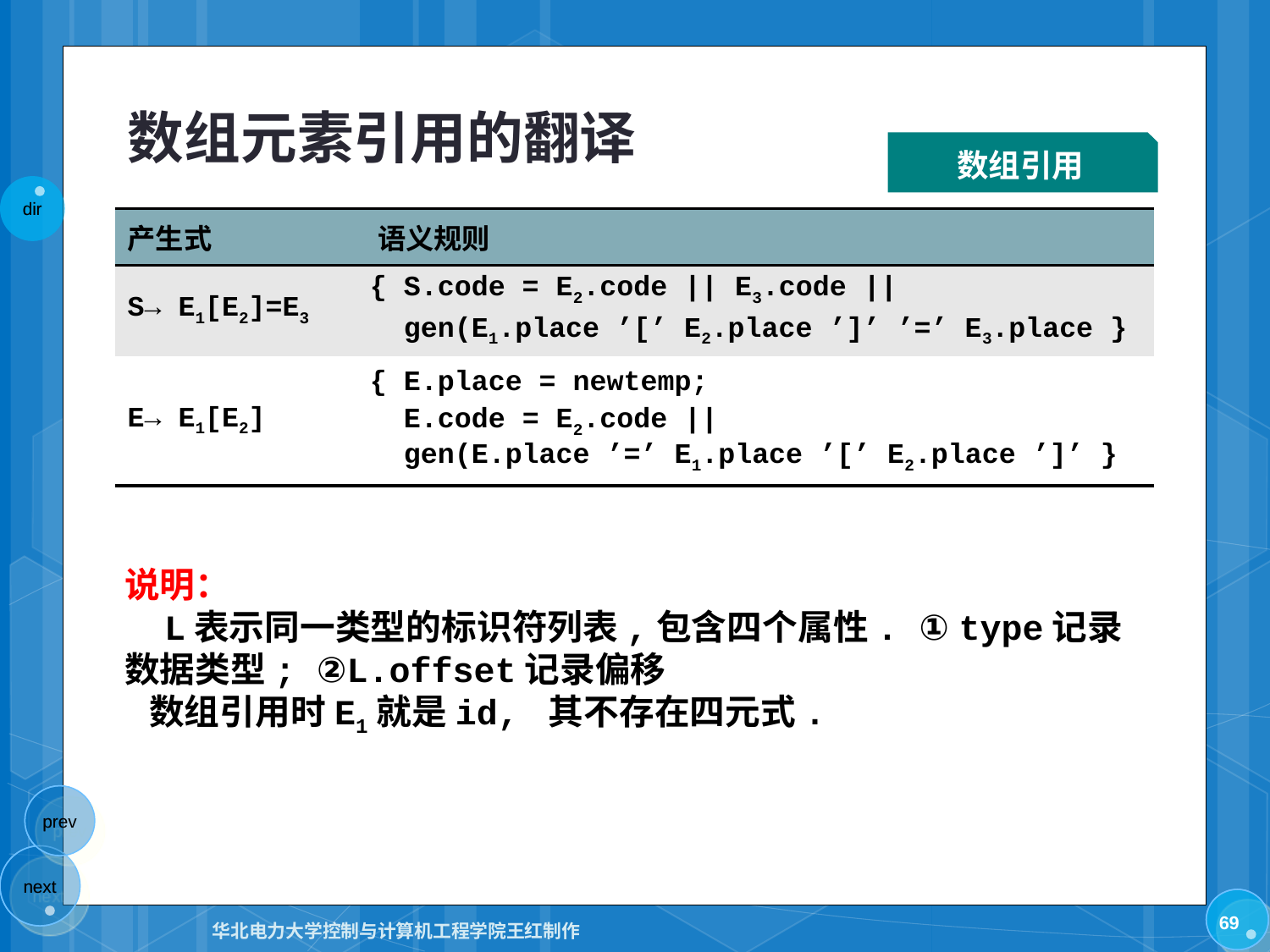

# 数组元素引用的翻译
数组引用
| 产生式 | 语义规则 |
| --- | --- |
| S→ E1[E2]=E3 | { S.code = E2.code || E3.code || gen(E1.place ’[’ E2.place ’]’ ’=’ E3.place } |
| E→ E1[E2] | { E.place = newtemp; E.code = E2.code || gen(E.place ’=’ E1.place ’[’ E2.place ’]’ } |
说明：
    L表示同一类型的标识符列表,包含四个属性. ① type记录数据类型; ②L.offset记录偏移
  数组引用时E1就是id, 其不存在四元式.
69
华北电力大学控制与计算机工程学院王红制作